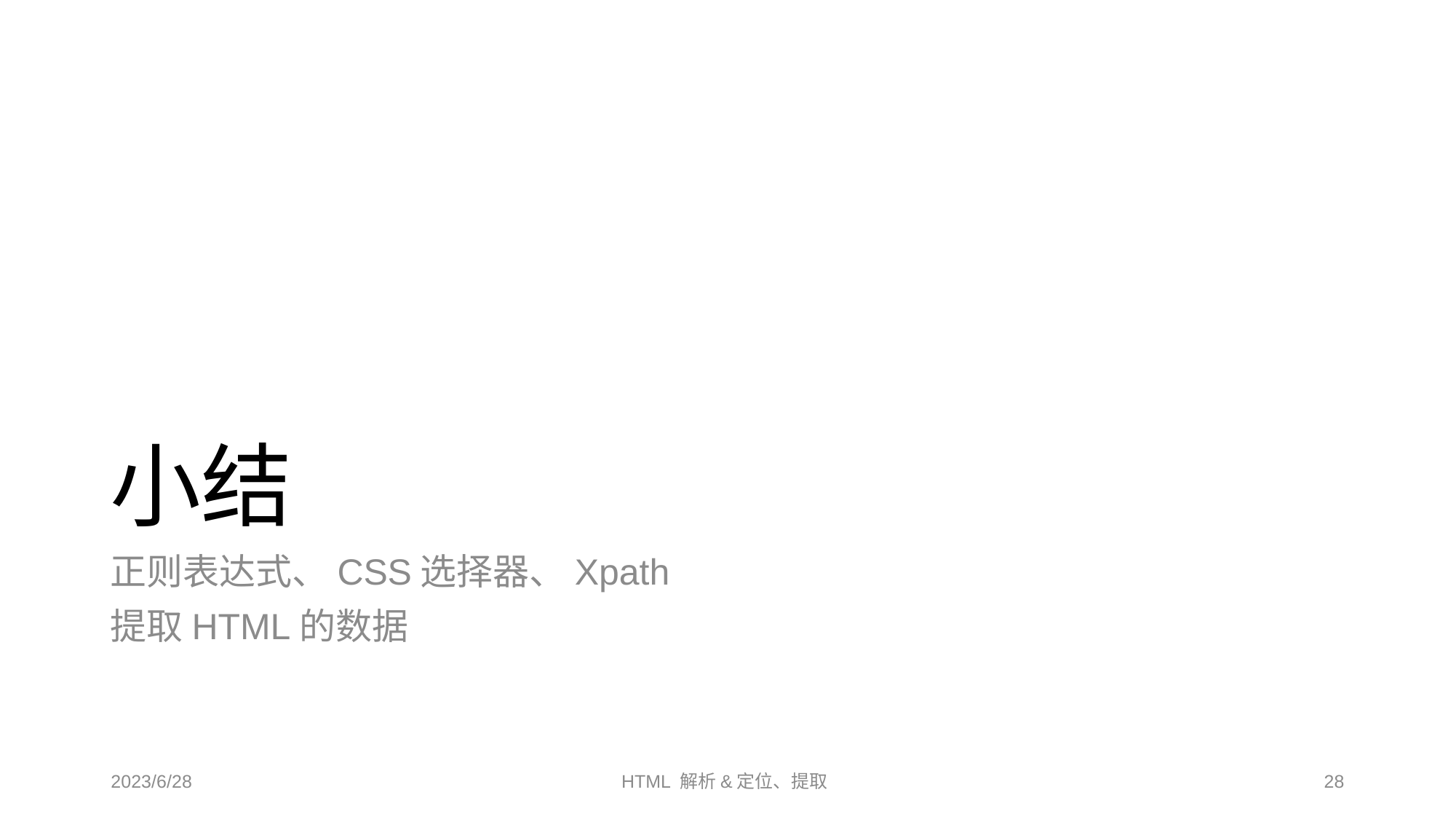

# 小结
正则表达式、CSS选择器、Xpath
提取HTML的数据
2023/6/28
HTML 解析&定位、提取
28